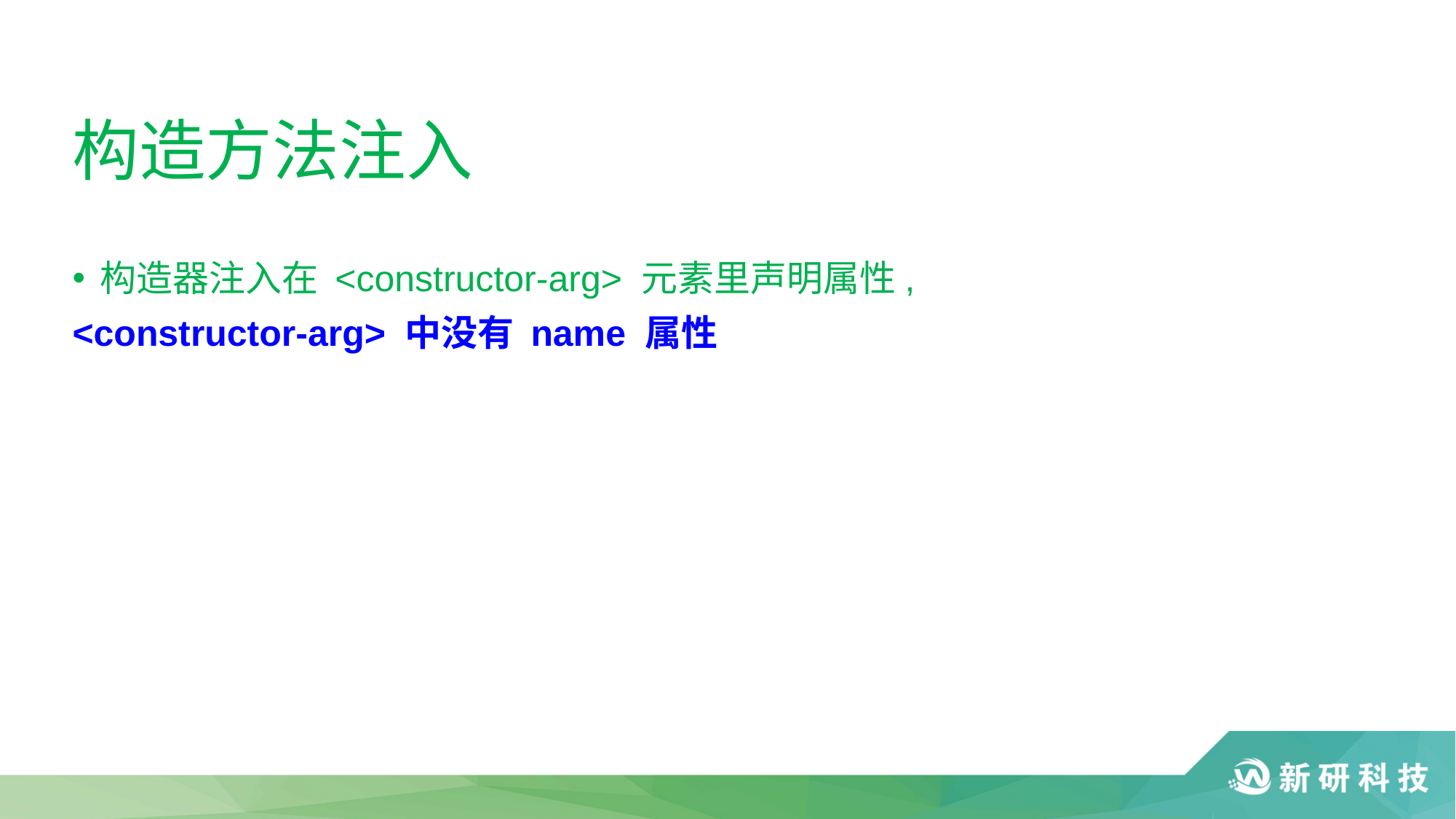

# 构造方法注入
构造器注入在 <constructor-arg> 元素里声明属性,
<constructor-arg> 中没有 name 属性